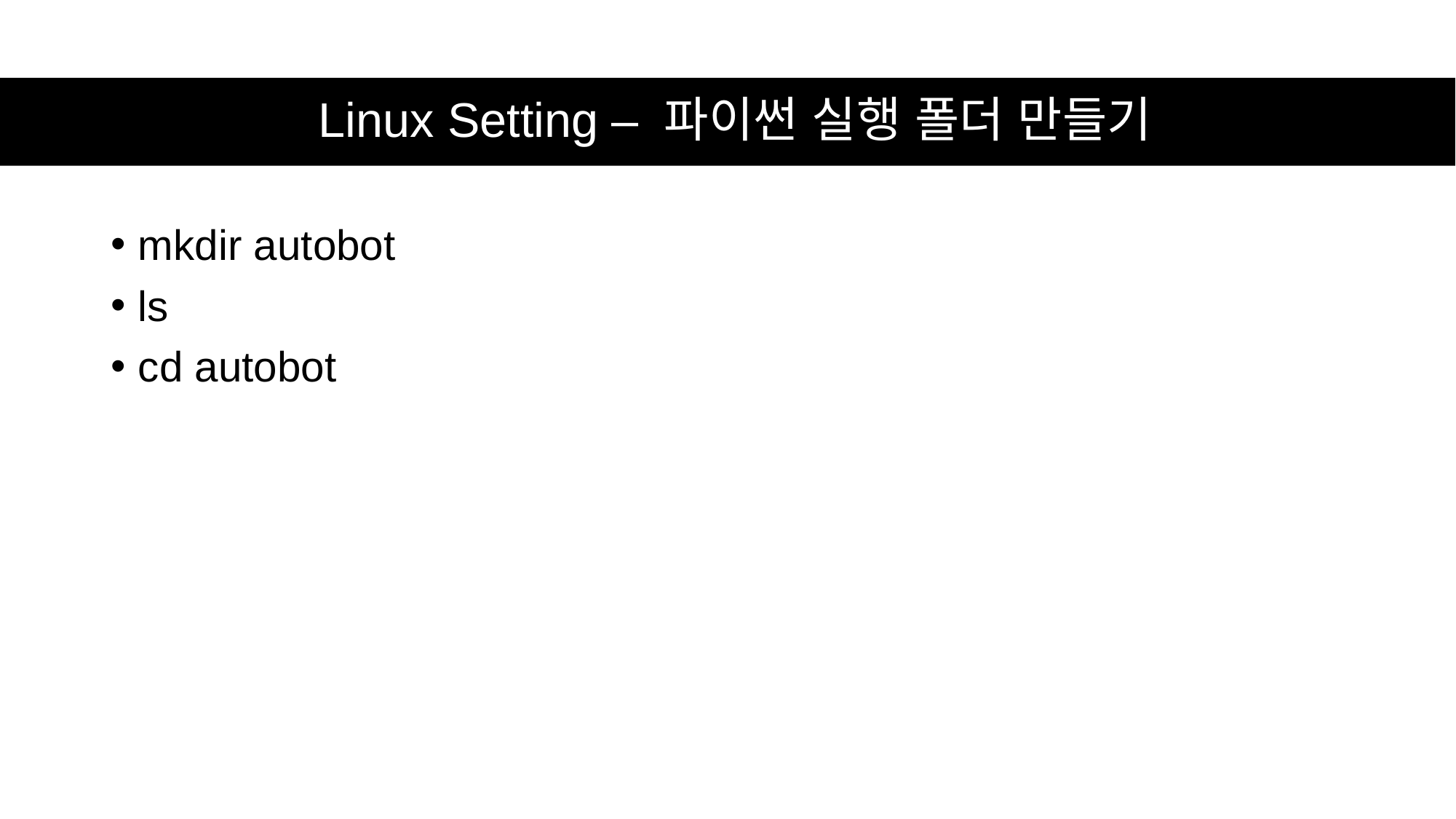

# Linux Setting – 파이썬 실행 폴더 만들기

mkdir autobot
ls
cd autobot